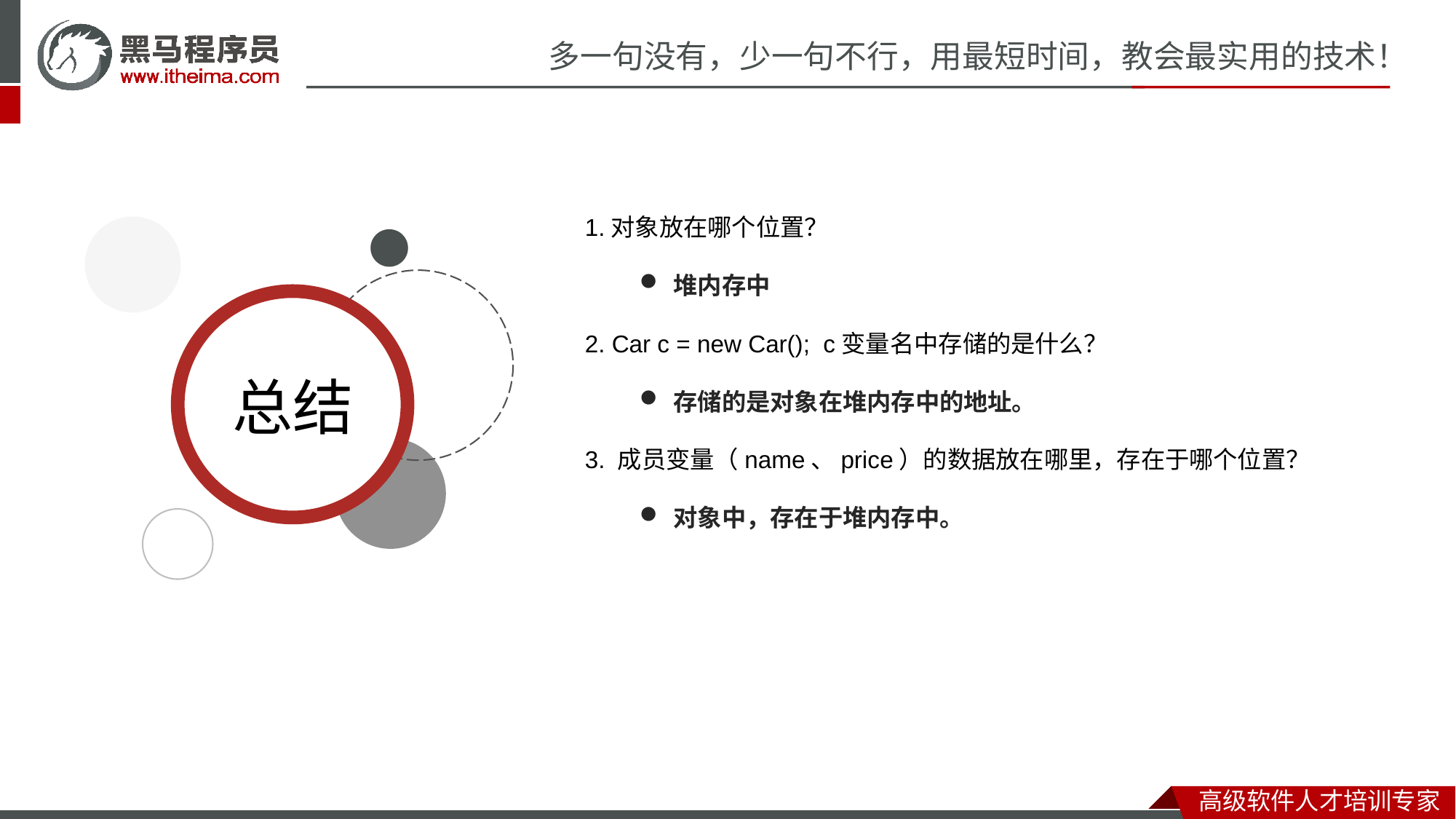

1.对象放在哪个位置？
堆内存中
2. Car c = new Car();  c变量名中存储的是什么？
存储的是对象在堆内存中的地址。
3. 成员变量（name、price）的数据放在哪里，存在于哪个位置？
对象中，存在于堆内存中。